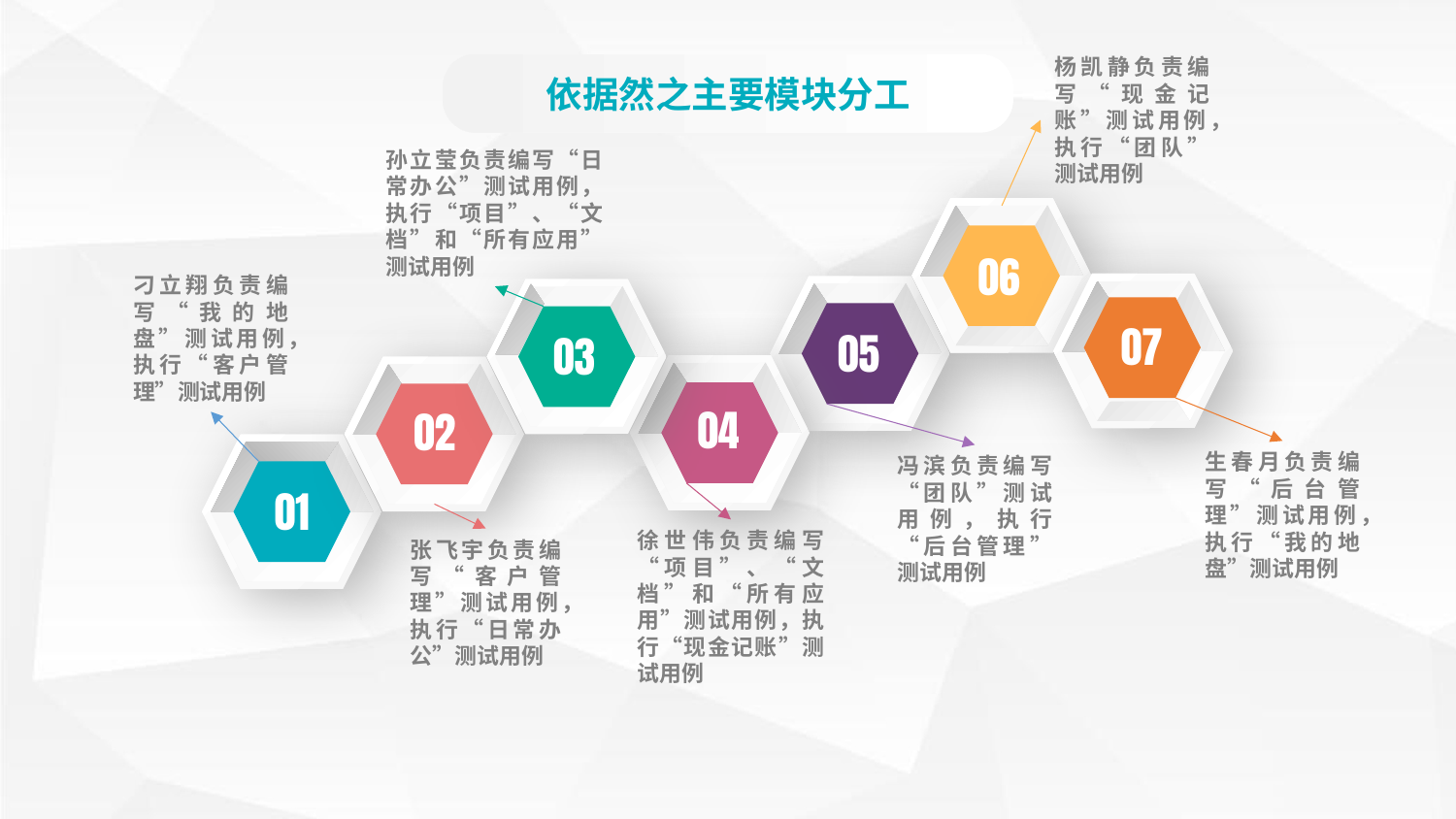

杨凯静负责编写“现金记账”测试用例，执行“团队”测试用例
依据然之主要模块分工
孙立莹负责编写“日常办公”测试用例，执行“项目”、“文档”和“所有应用”测试用例

06

07

05

03

04

02

01
刁立翔负责编写“我的地盘”测试用例，执行“客户管理”测试用例
生春月负责编写“后台管理”测试用例，执行“我的地盘”测试用例
冯滨负责编写“团队”测试用例，执行“后台管理”测试用例
徐世伟负责编写“项目”、“文档”和“所有应用”测试用例，执行“现金记账”测试用例
张飞宇负责编写“客户管理”测试用例，执行“日常办公”测试用例